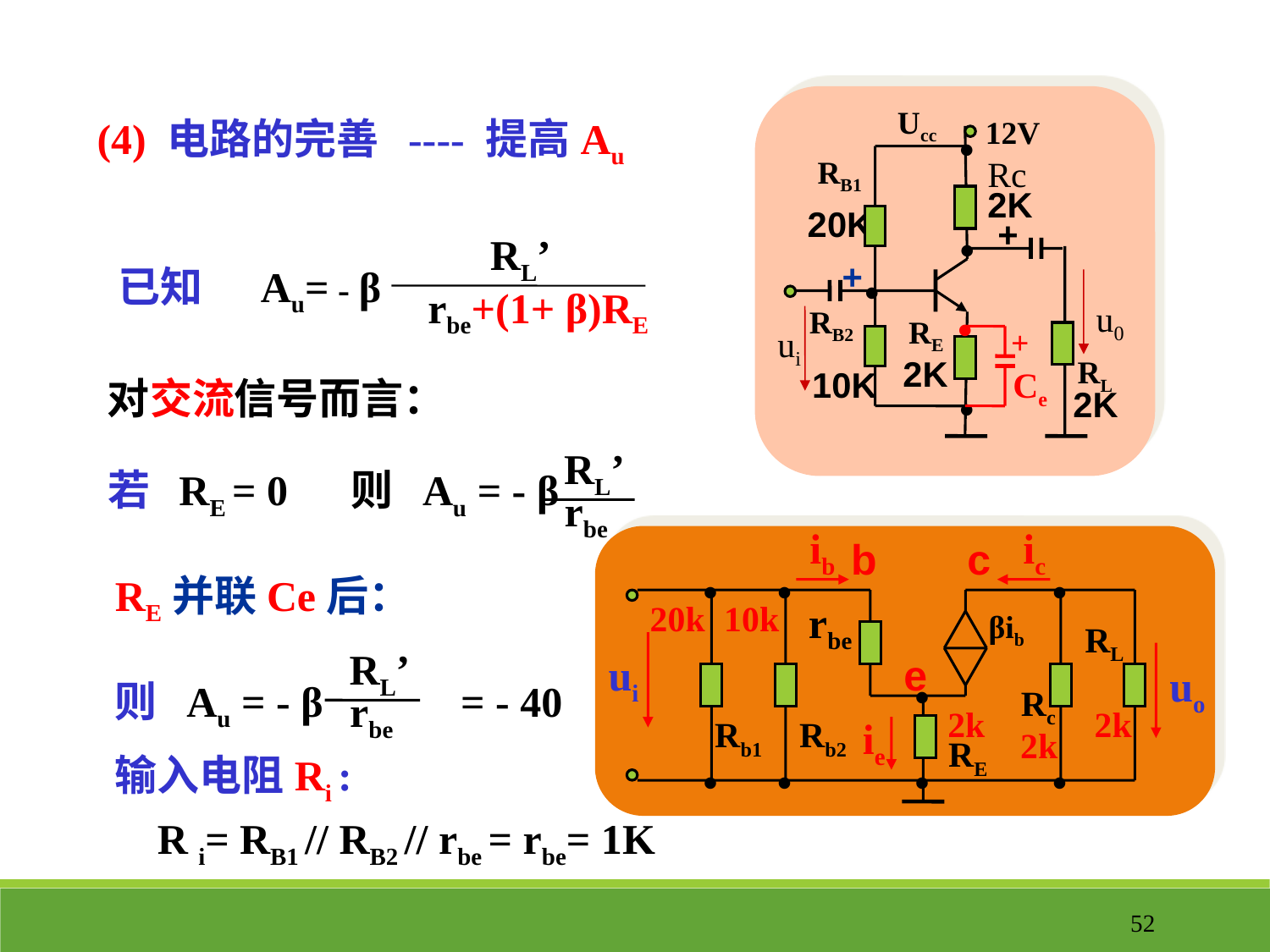

Ucc
12V
•

RB1

Rc
2K

20K

+
•

+

•

u0
RB2

RE

ui

2K
RL
10K
•
2K

(4) 电路的完善  ---- 提高Au
RL’
rbe+(1+ β)RE

已知     Au= - β
•

+
Ce
对交流信号而言：
RL’
若  RE = 0     则  Au = - β
rbe

ib
ic

b
c
•
•
•

20k

10k

rbe

βib

RL

ui
e

uo

•

Rc

2k
Rb1
Rb2
ie

2k
•
•
•
•

RE并联Ce后：
RL’
则  Au = - β             = - 40
rbe

2k

RE
输入电阻Ri :
R i= RB1 // RB2 // rbe = rbe= 1K
52